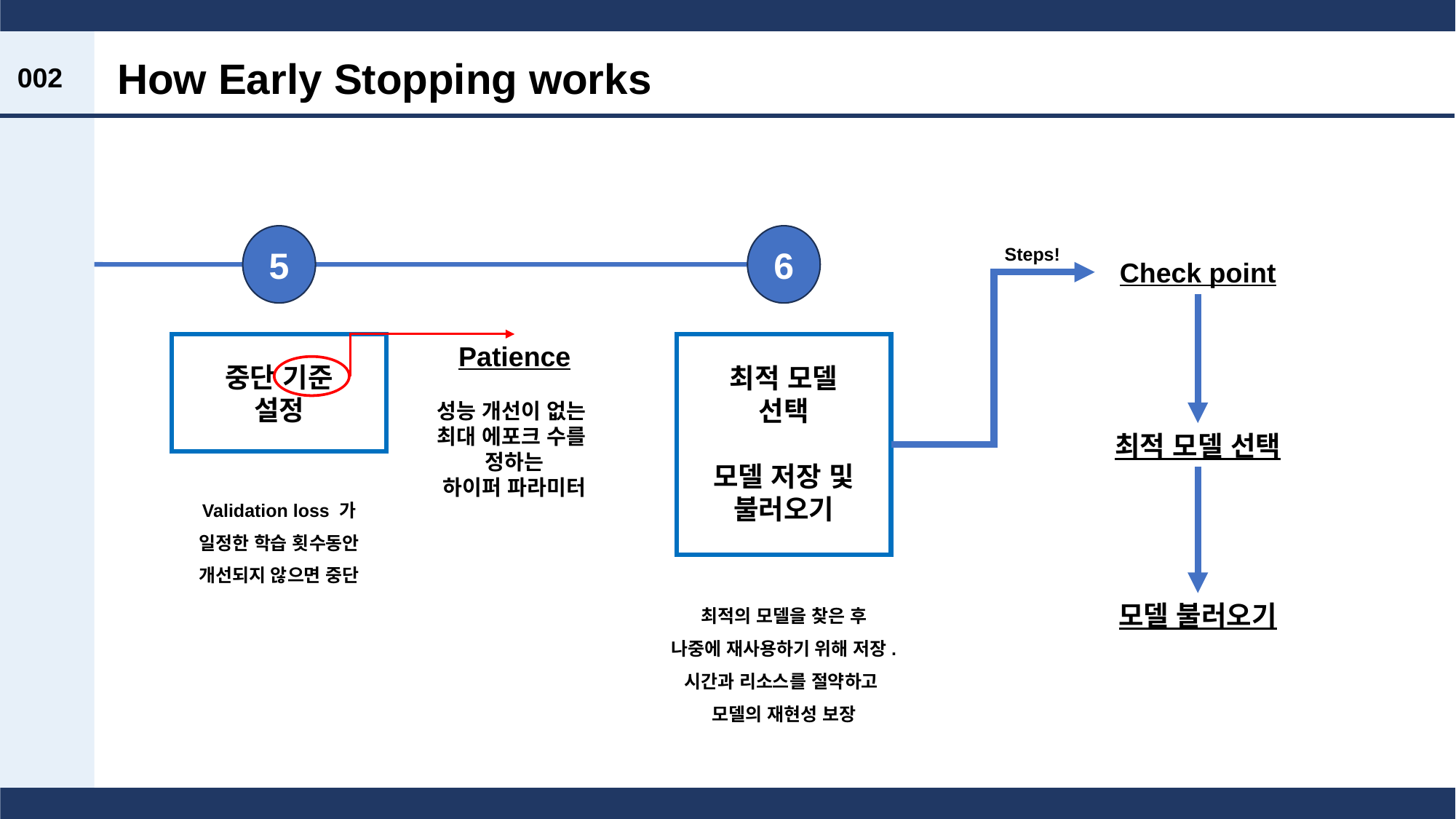

How Early Stopping works
002
5
6
Steps!
Check point

Patience

성능 개선이 없는
최대 에포크 수를
정하는
하이퍼 파라미터

중단 기준
설정

최적 모델 선택

모델 저장 및 불러오기
최적 모델 선택
Validation loss 가
일정한 학습 횟수동안 개선되지 않으면 중단
최적의 모델을 찾은 후
나중에 재사용하기 위해 저장. 시간과 리소스를 절약하고
모델의 재현성 보장
모델 불러오기